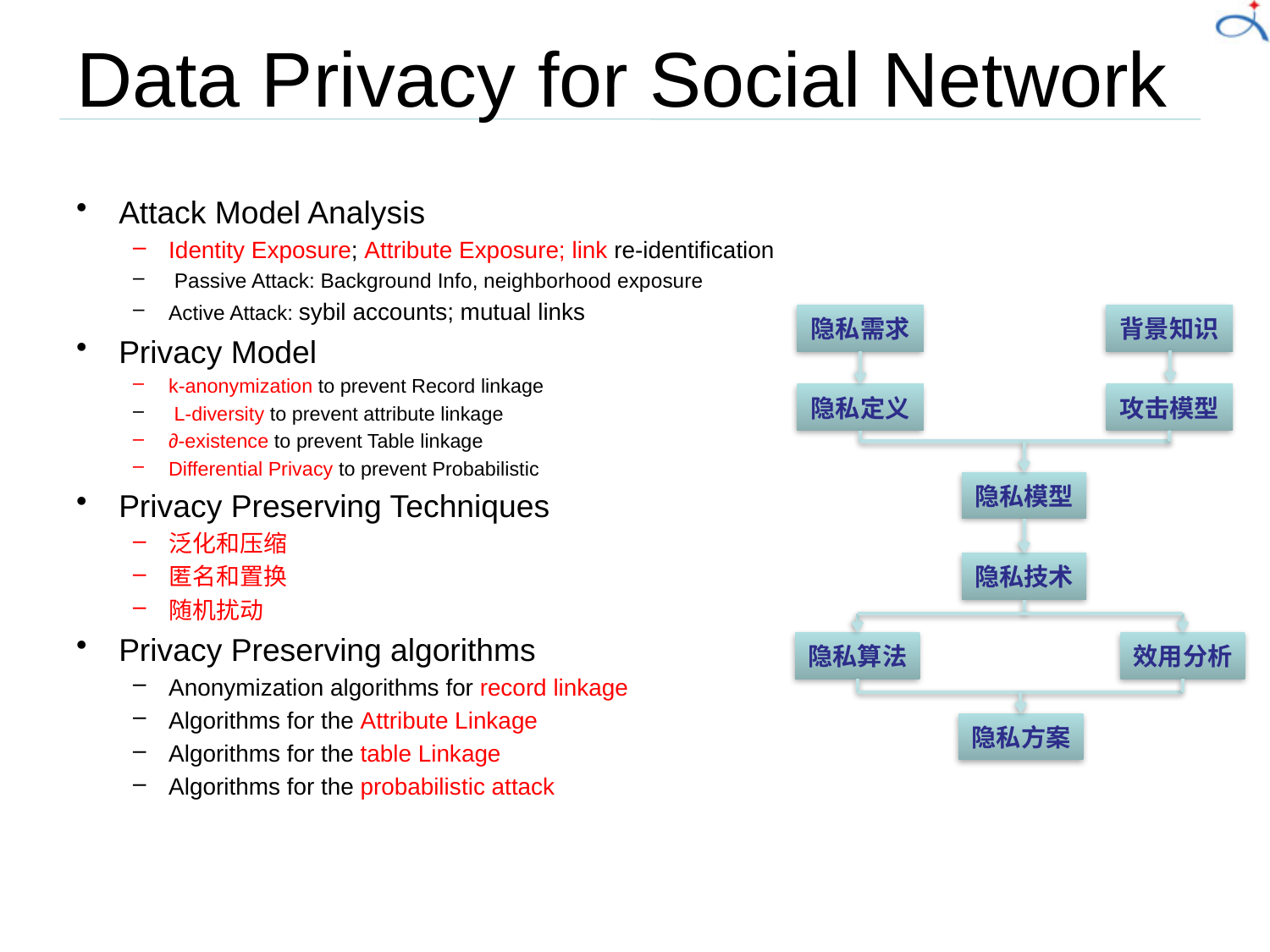

# Data Privacy for Social Network
Attack Model Analysis
Identity Exposure; Attribute Exposure; link re-identification
 Passive Attack: Background Info, neighborhood exposure
Active Attack: sybil accounts; mutual links
Privacy Model
k-anonymization to prevent Record linkage
 L-diversity to prevent attribute linkage
∂-existence to prevent Table linkage
Differential Privacy to prevent Probabilistic
Privacy Preserving Techniques
泛化和压缩
匿名和置换
随机扰动
Privacy Preserving algorithms
Anonymization algorithms for record linkage
Algorithms for the Attribute Linkage
Algorithms for the table Linkage
Algorithms for the probabilistic attack

隐私需求
背景知识
隐私定义
攻击模型
隐私模型
隐私技术
隐私算法
效用分析
隐私方案